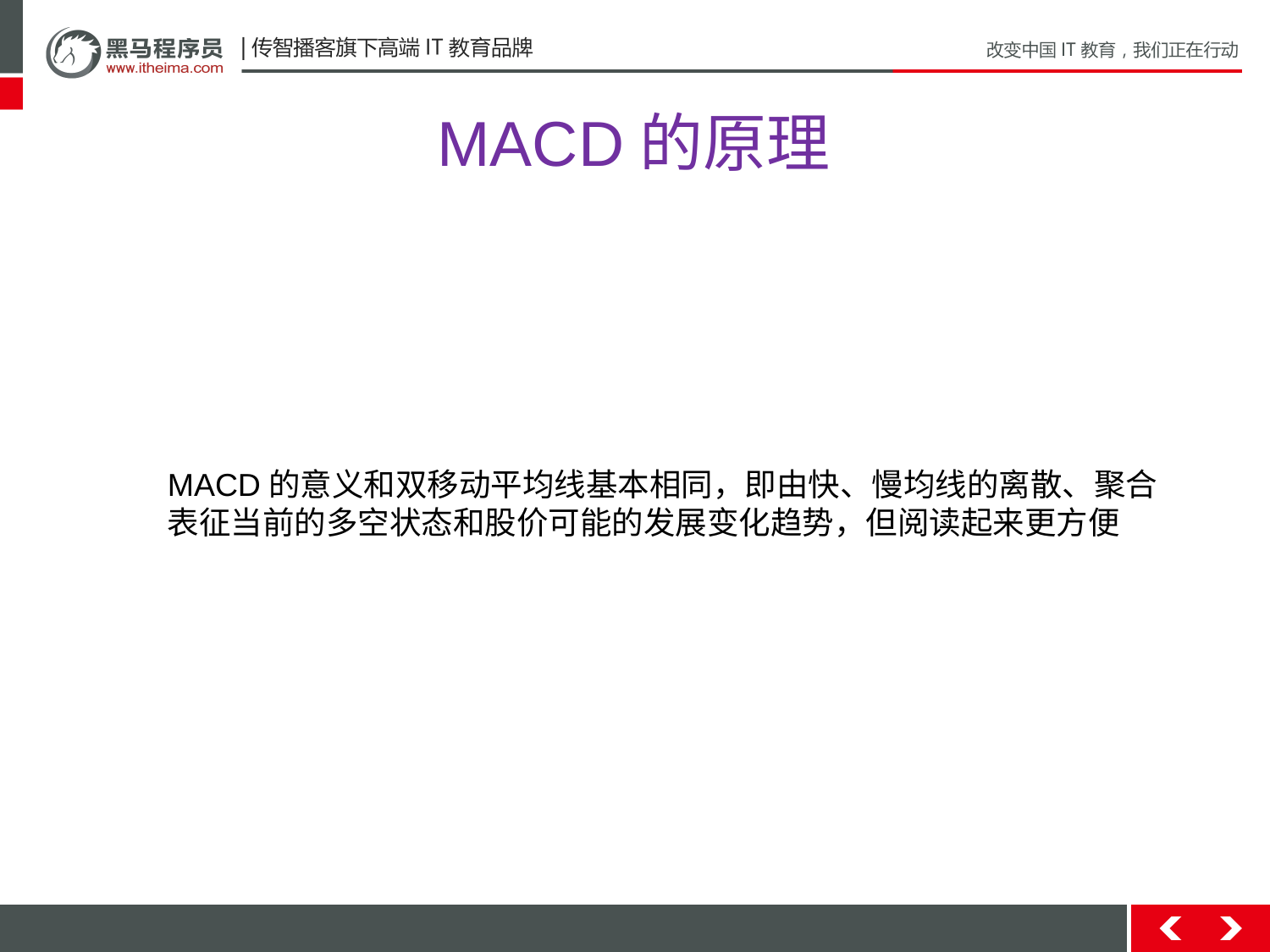

# MACD的原理
MACD的意义和双移动平均线基本相同，即由快、慢均线的离散、聚合
表征当前的多空状态和股价可能的发展变化趋势，但阅读起来更方便